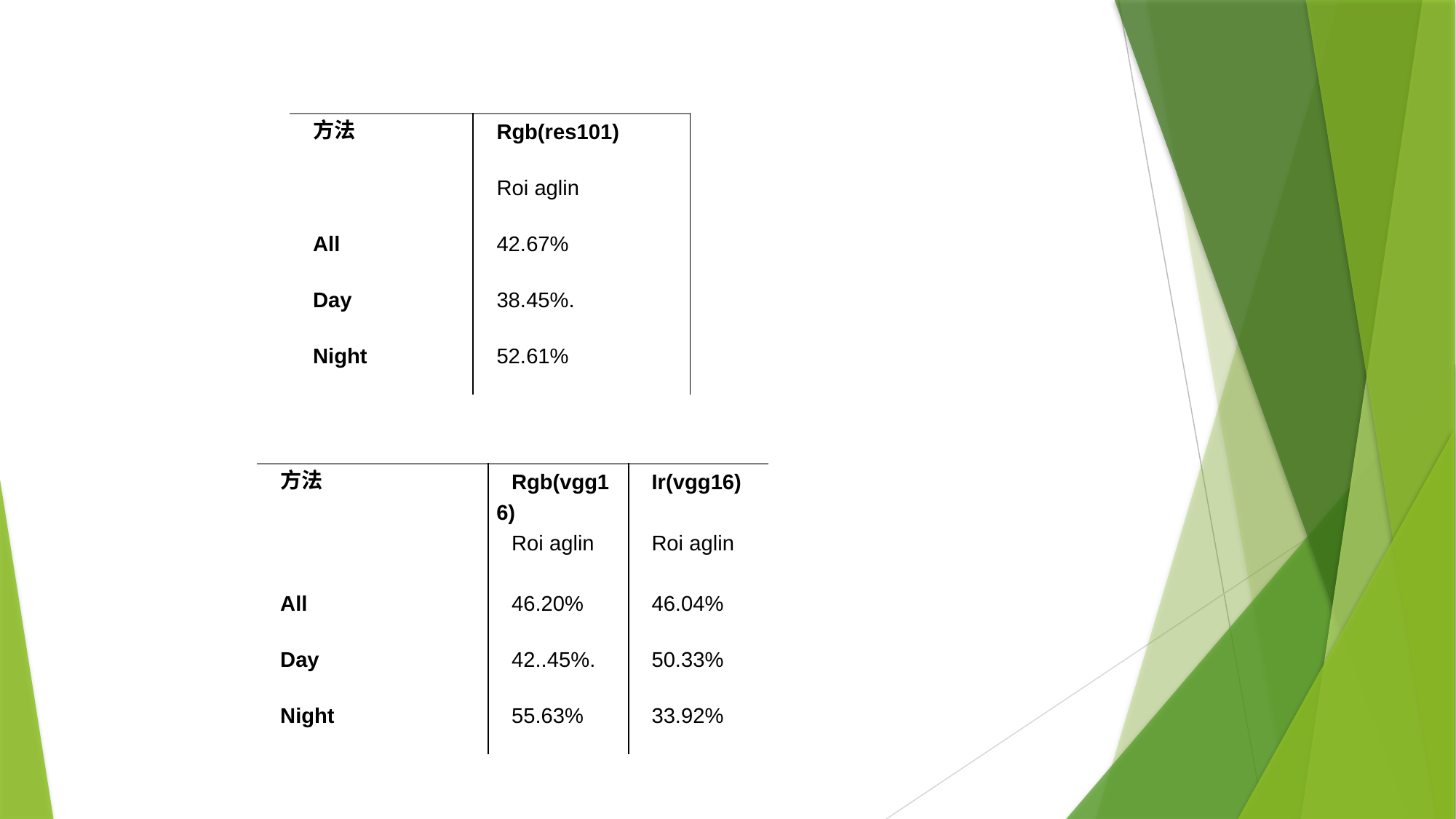

| 方法 | Rgb(res101) |
| --- | --- |
|  | Roi aglin |
| All | 42.67% |
| Day | 38.45%. |
| Night | 52.61% |
| 方法 | Rgb(vgg16) | Ir(vgg16) |
| --- | --- | --- |
|  | Roi aglin | Roi aglin |
| All | 46.20% | 46.04% |
| Day | 42..45%. | 50.33% |
| Night | 55.63% | 33.92% |